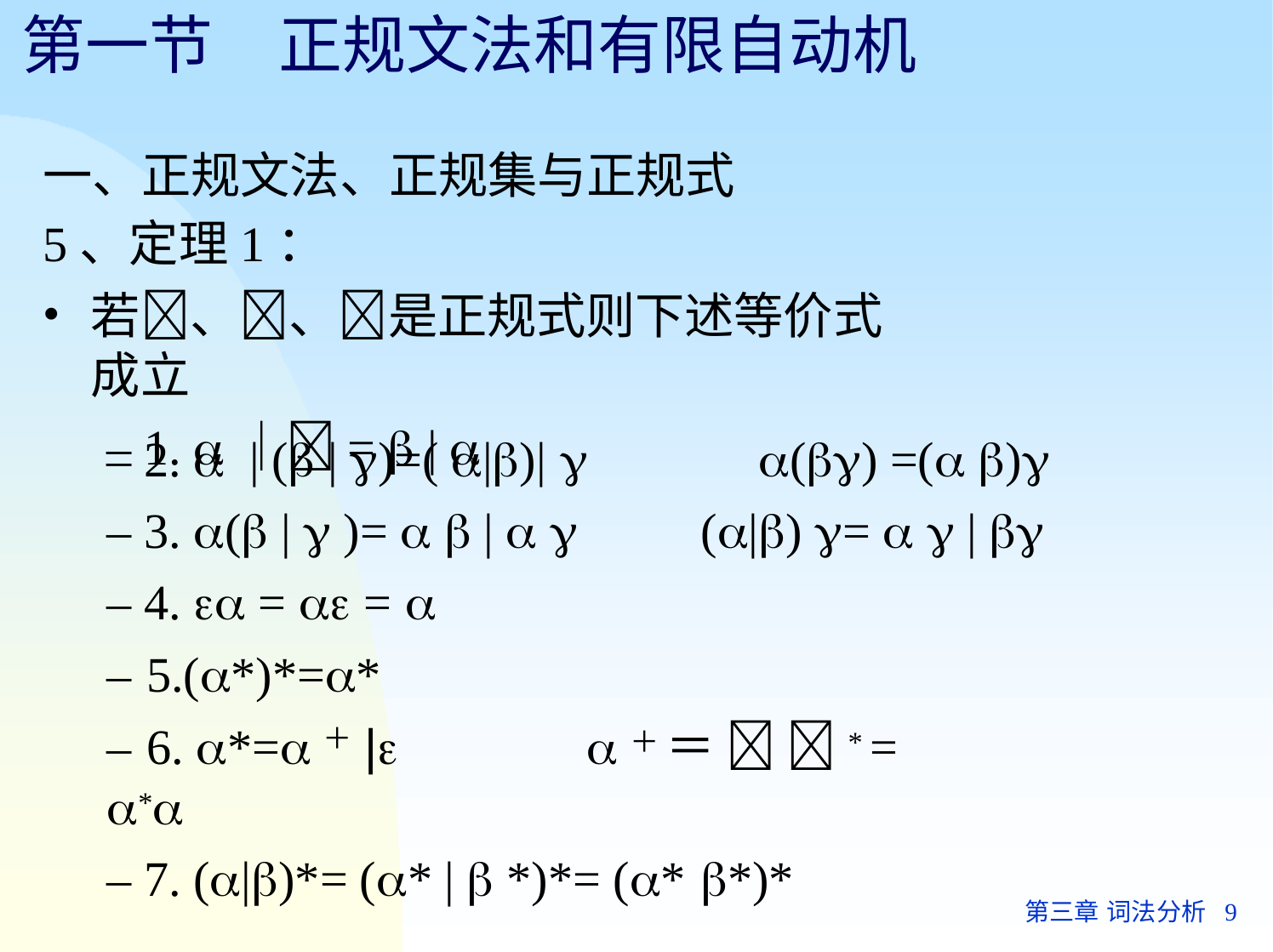

# 第一节	正规文法和有限自动机
一、正规文法、正规集与正规式
5、定理1：
若α、β、γ是正规式则下述等价式成立
– 1. α｜β= β | α
– 2. α | (β | γ)=( α|β)| γ
– 3. α(β | γ )= α β | α γ
– 4. εα = αε = α
– 5.(α*)*=α*
    α(βγ) =(α β)γ
(α|β) γ= α γ | βγ
– 6. α*=α＋|ε	α＋ ＝ α α* = α*α
– 7. (α|β)*= (α* | β *)*= (α* β*)*
第三章 词法分析	9